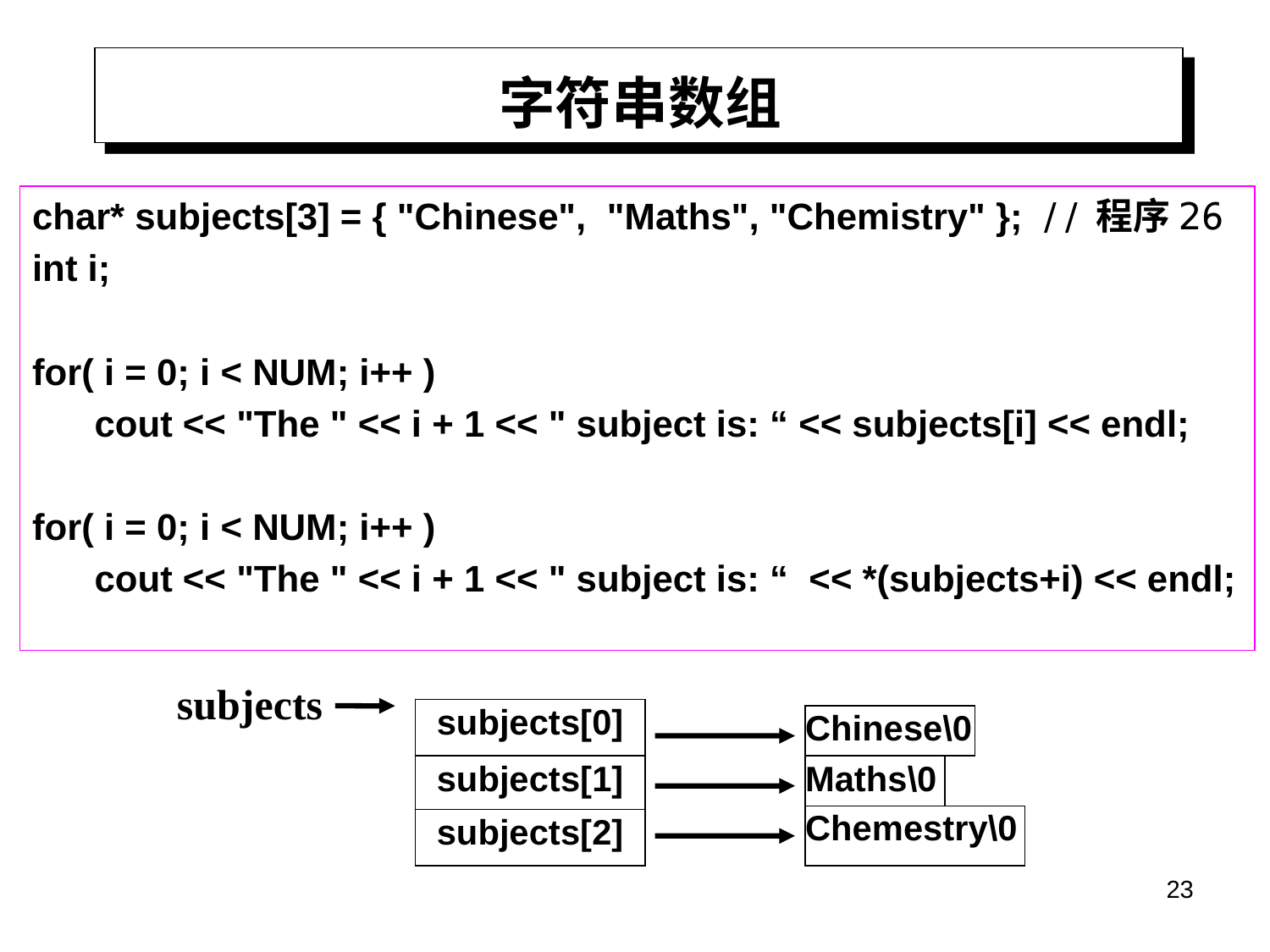

# 字符串数组
char* subjects[3] = { "Chinese",  "Maths", "Chemistry" };  //程序26
int i;

for( i = 0; i < NUM; i++ )
      cout << "The " << i + 1 << " subject is: “ << subjects[i] << endl;

for( i = 0; i < NUM; i++ )
      cout << "The " << i + 1 << " subject is: “  << *(subjects+i) << endl;
subjects
subjects[0]

Chinese\0

subjects[1]
Maths\0

Chemestry\0
subjects[2]

23